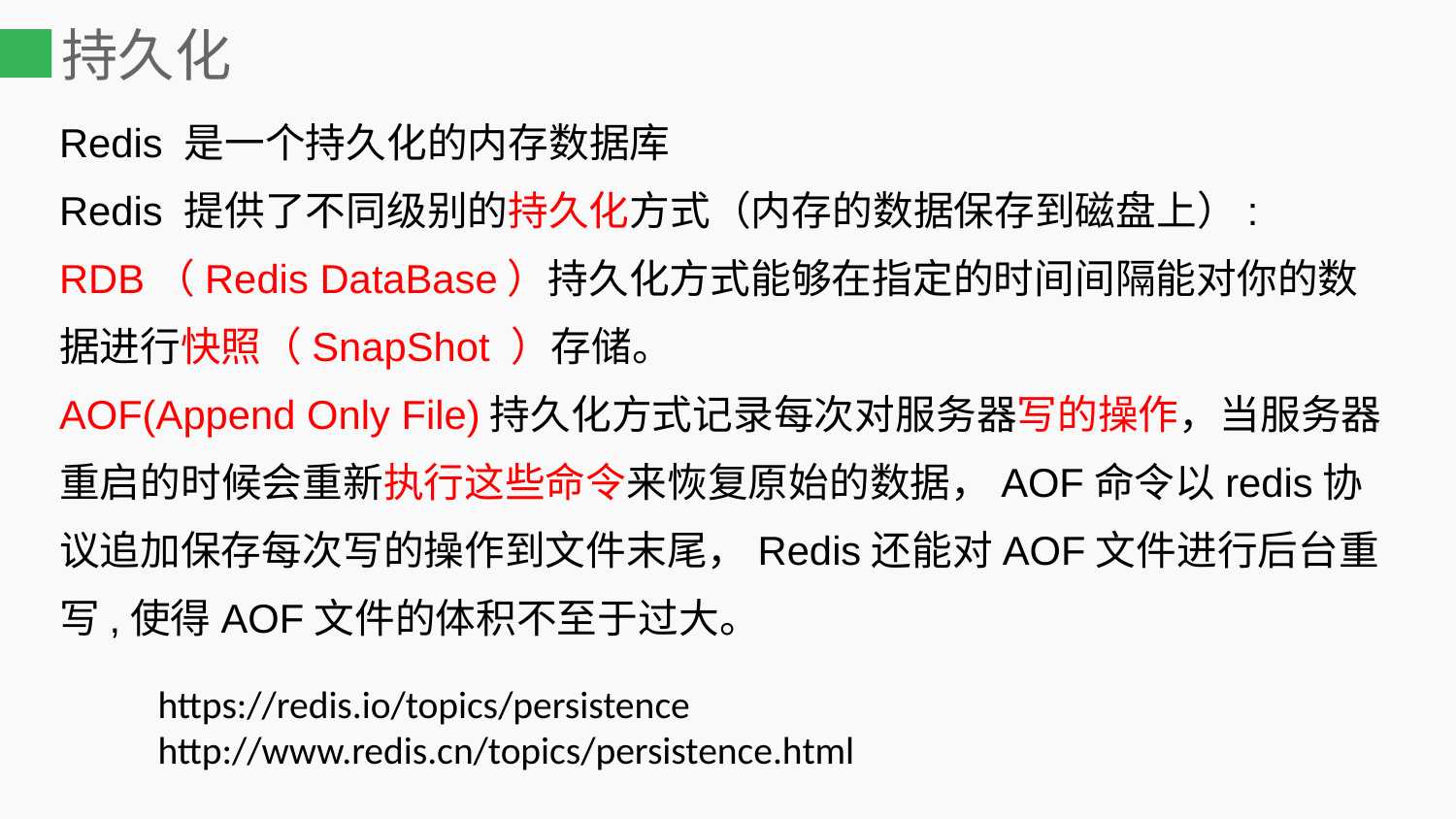

# 持久化
Redis 是一个持久化的内存数据库
Redis 提供了不同级别的持久化方式（内存的数据保存到磁盘上）:
RDB（Redis DataBase）持久化方式能够在指定的时间间隔能对你的数据进行快照（SnapShot ）存储。
AOF(Append Only File)持久化方式记录每次对服务器写的操作，当服务器重启的时候会重新执行这些命令来恢复原始的数据，AOF命令以redis协议追加保存每次写的操作到文件末尾，Redis还能对AOF文件进行后台重写,使得AOF文件的体积不至于过大。

https://redis.io/topics/persistence
http://www.redis.cn/topics/persistence.html